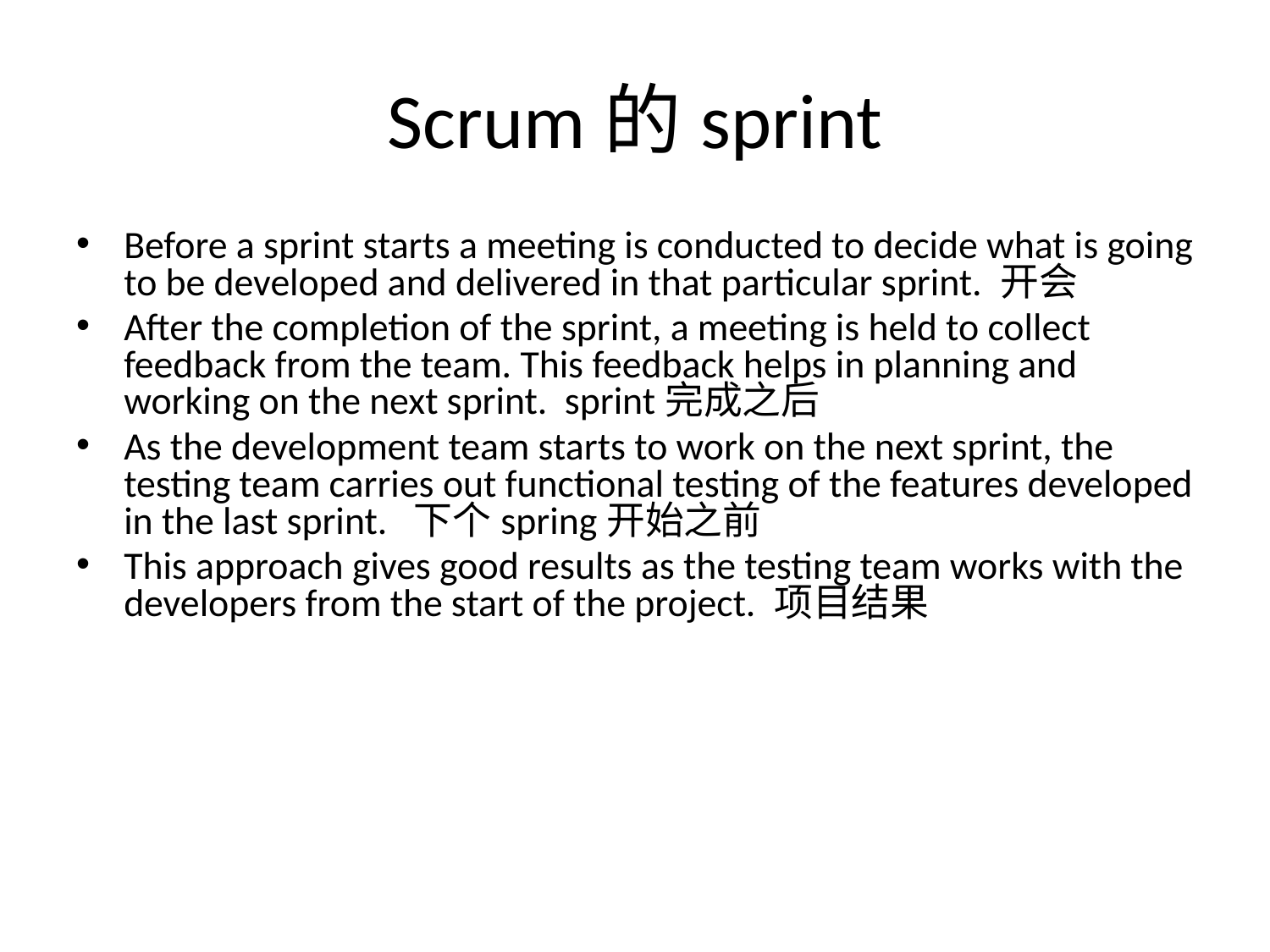

# Scrum的sprint
Before a sprint starts a meeting is conducted to decide what is going to be developed and delivered in that particular sprint. 开会
After the completion of the sprint, a meeting is held to collect feedback from the team. This feedback helps in planning and working on the next sprint.  sprint完成之后
As the development team starts to work on the next sprint, the testing team carries out functional testing of the features developed in the last sprint.  下个spring开始之前
This approach gives good results as the testing team works with the developers from the start of the project. 项目结果